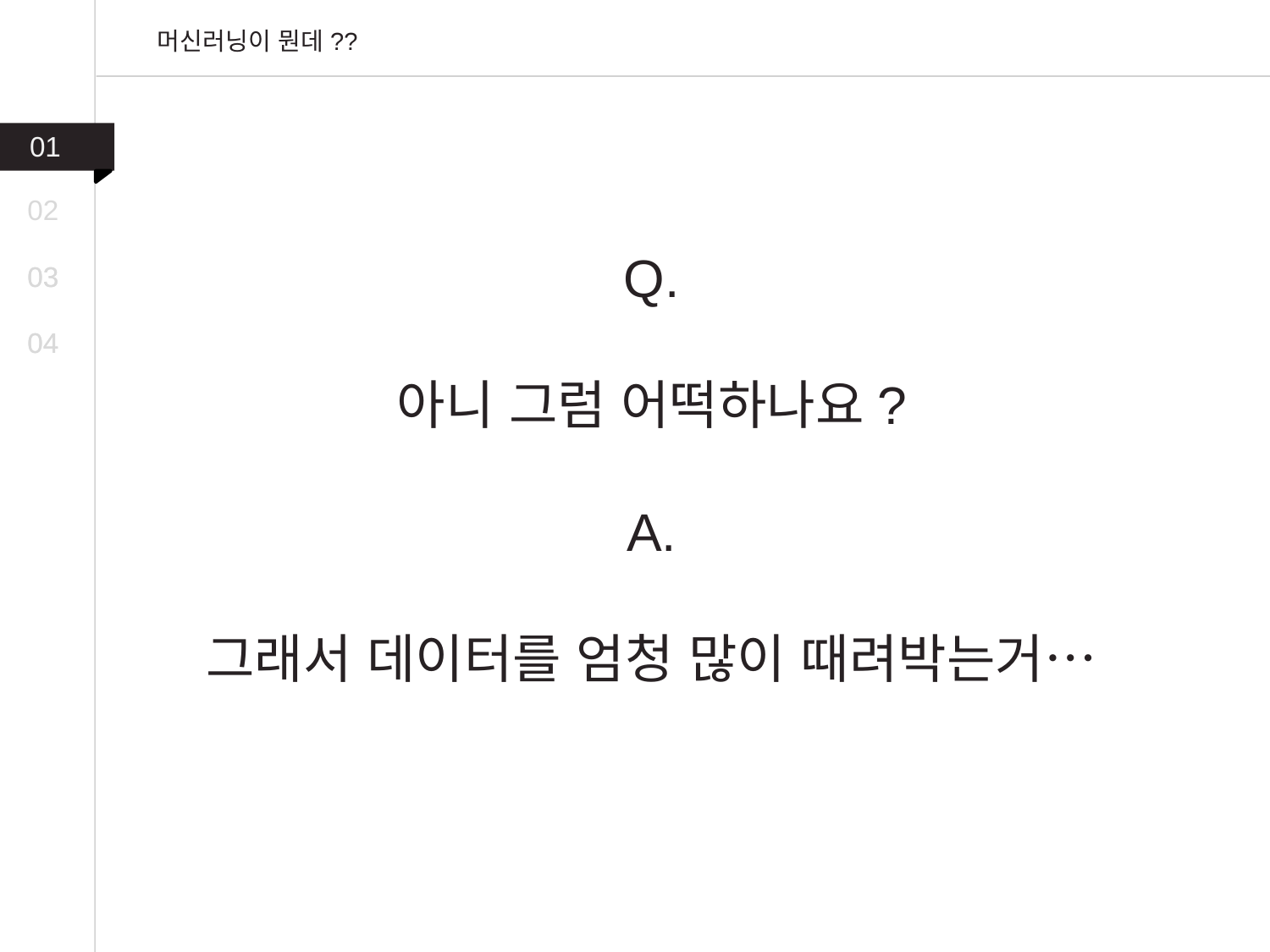

머신러닝이 뭔데??
01

02
Q.

아니 그럼 어떡하나요?

A.

그래서 데이터를 엄청 많이 때려박는거…

03
03
04
04